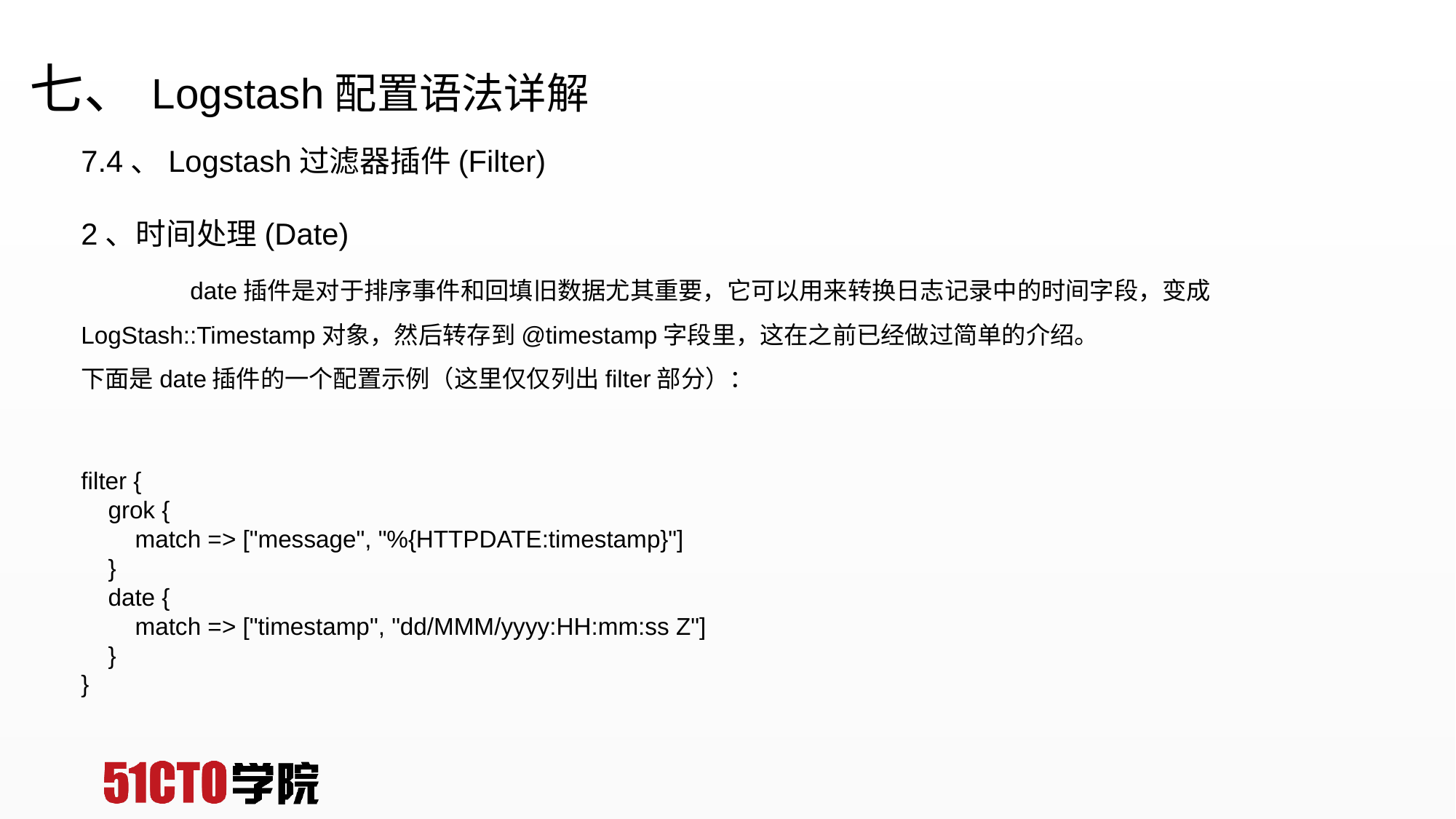

# 七、Logstash配置语法详解
7.4、Logstash过滤器插件(Filter)

2、时间处理(Date)
	date插件是对于排序事件和回填旧数据尤其重要，它可以用来转换日志记录中的时间字段，变成LogStash::Timestamp对象，然后转存到@timestamp字段里，这在之前已经做过简单的介绍。
下面是date插件的一个配置示例（这里仅仅列出filter部分）：

filter {
    grok {
        match => ["message", "%{HTTPDATE:timestamp}"]
    }
    date {
        match => ["timestamp", "dd/MMM/yyyy:HH:mm:ss Z"]
    }
}